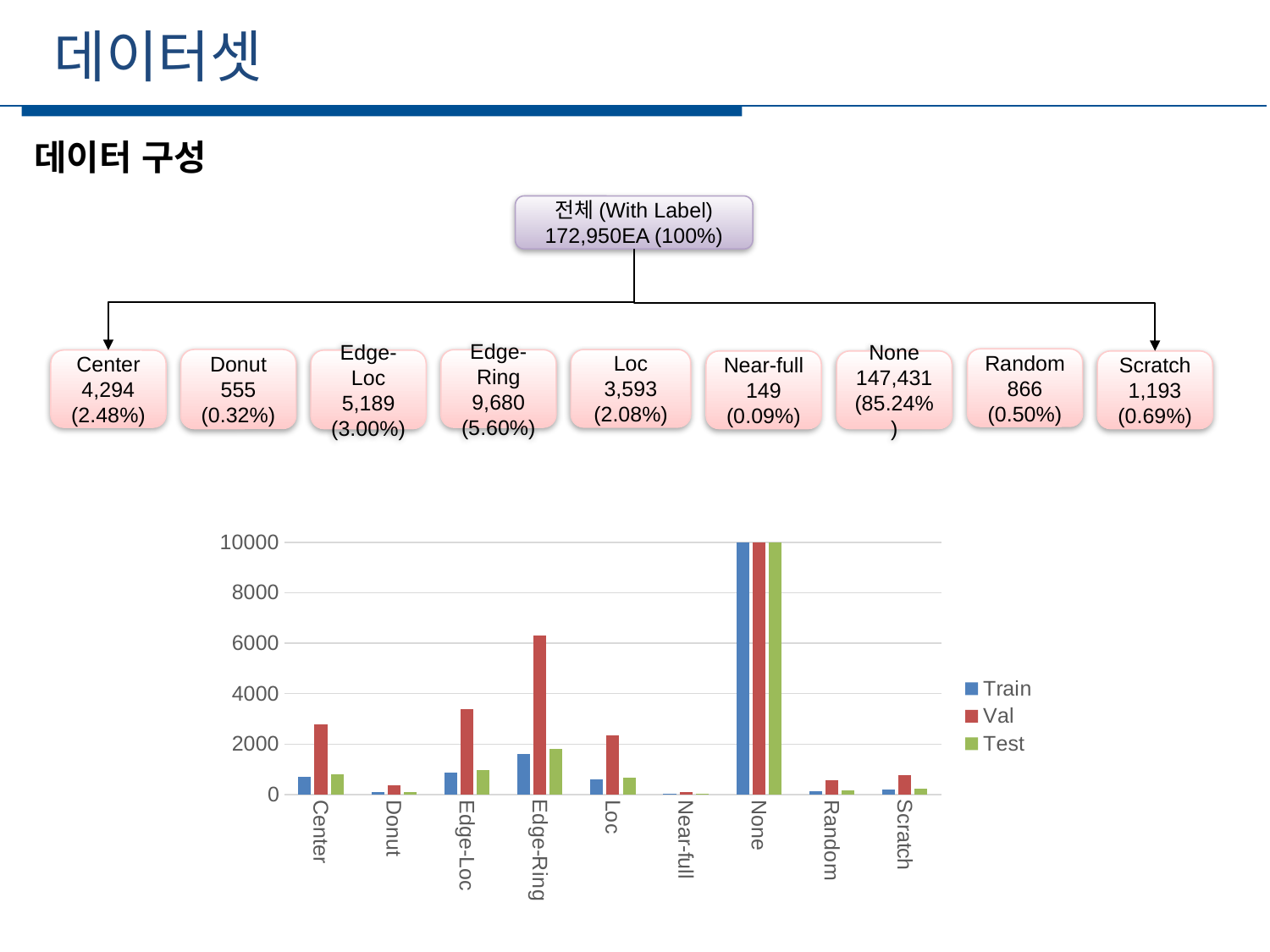

데이터셋
세부일정

데이터 구성
전체(With Label)
172,950EA (100%)
Random
866
(0.50%)
Loc
3,593
(2.08%)
Donut
555
(0.32%)
Edge-Ring
9,680
(5.60%)
Edge-Loc
5,189
(3.00%)
Center
4,294
(2.48%)
Near-full
149
(0.09%)
None
147,431
(85.24%)
Scratch
1,193
(0.69%)

### Chart

| Category | Train | Val | Test |
|---|---|---|---|
| Center | 705.0 | 2792.0 | 797.0 |
| Donut | 91.0 | 361.0 | 103.0 |
| Edge-Loc | 853.0 | 3373.0 | 963.0 |
| Edge-Ring | 1592.0 | 6292.0 | 1796.0 |
| Loc | 590.0 | 2336.0 | 667.0 |
| Near-full | 24.0 | 97.0 | 28.0 |
| None | 24252.0 | 95831.0 | 27348.0 |
| Random | 142.0 | 563.0 | 161.0 |
| Scratch | 195.0 | 776.0 | 222.0 |